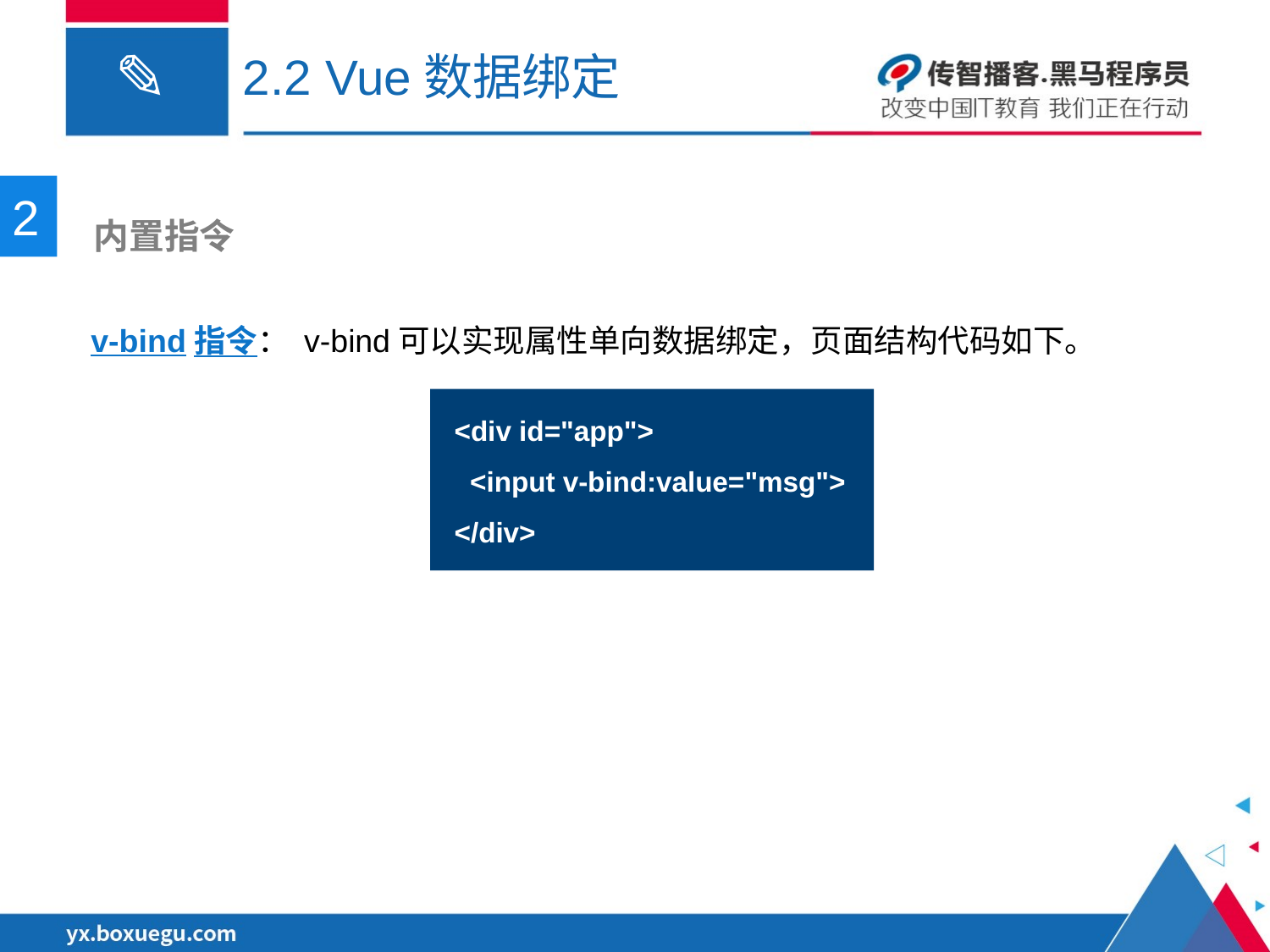

# 2.2 Vue数据绑定

2
  内置指令
v-bind指令： v-bind可以实现属性单向数据绑定，页面结构代码如下。

<div id="app">
  <input v-bind:value="msg">
</div>